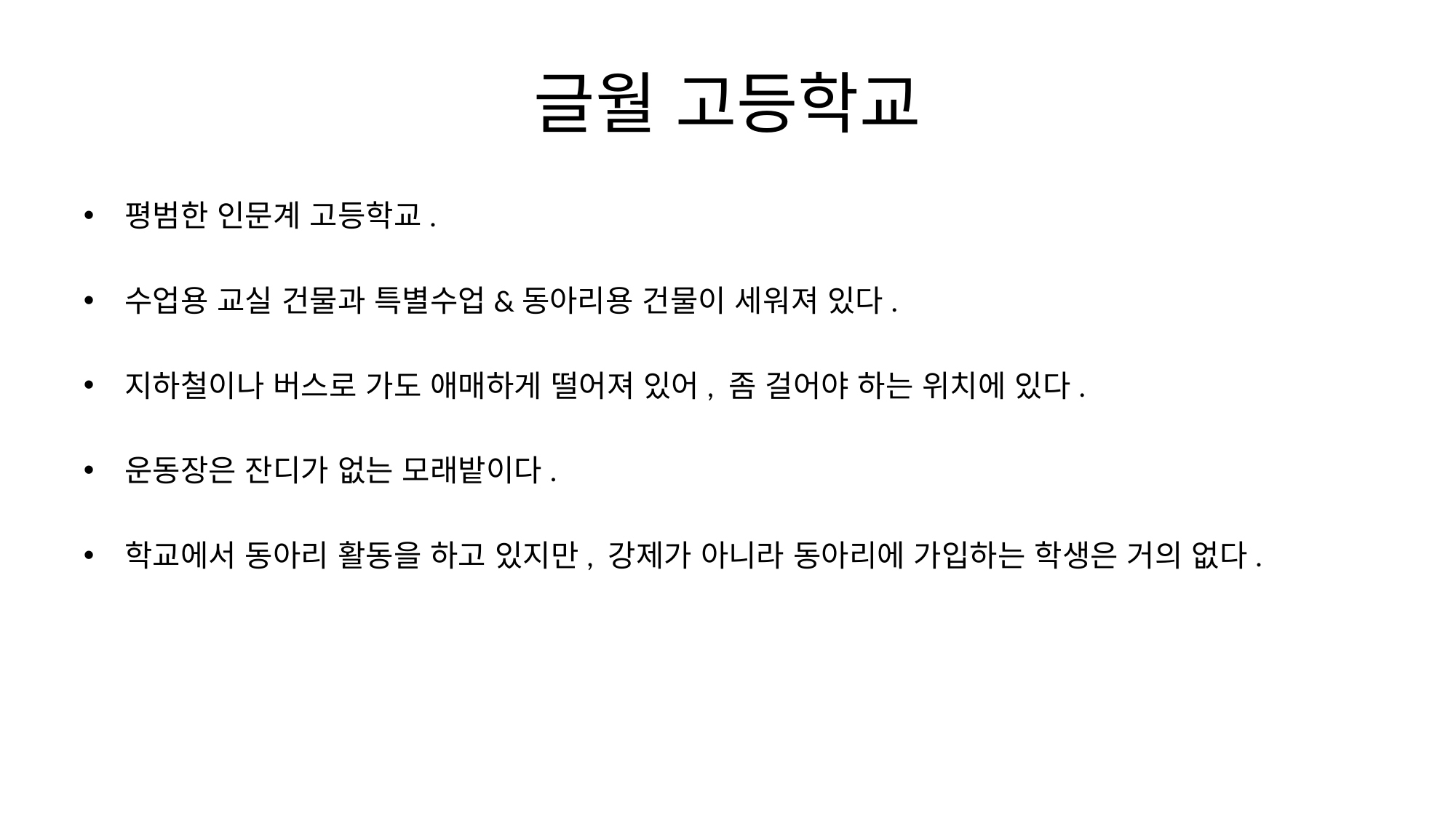

# 글월 고등학교
평범한 인문계 고등학교.

수업용 교실 건물과 특별수업&동아리용 건물이 세워져 있다.

지하철이나 버스로 가도 애매하게 떨어져 있어, 좀 걸어야 하는 위치에 있다.

운동장은 잔디가 없는 모래밭이다.

학교에서 동아리 활동을 하고 있지만, 강제가 아니라 동아리에 가입하는 학생은 거의 없다.